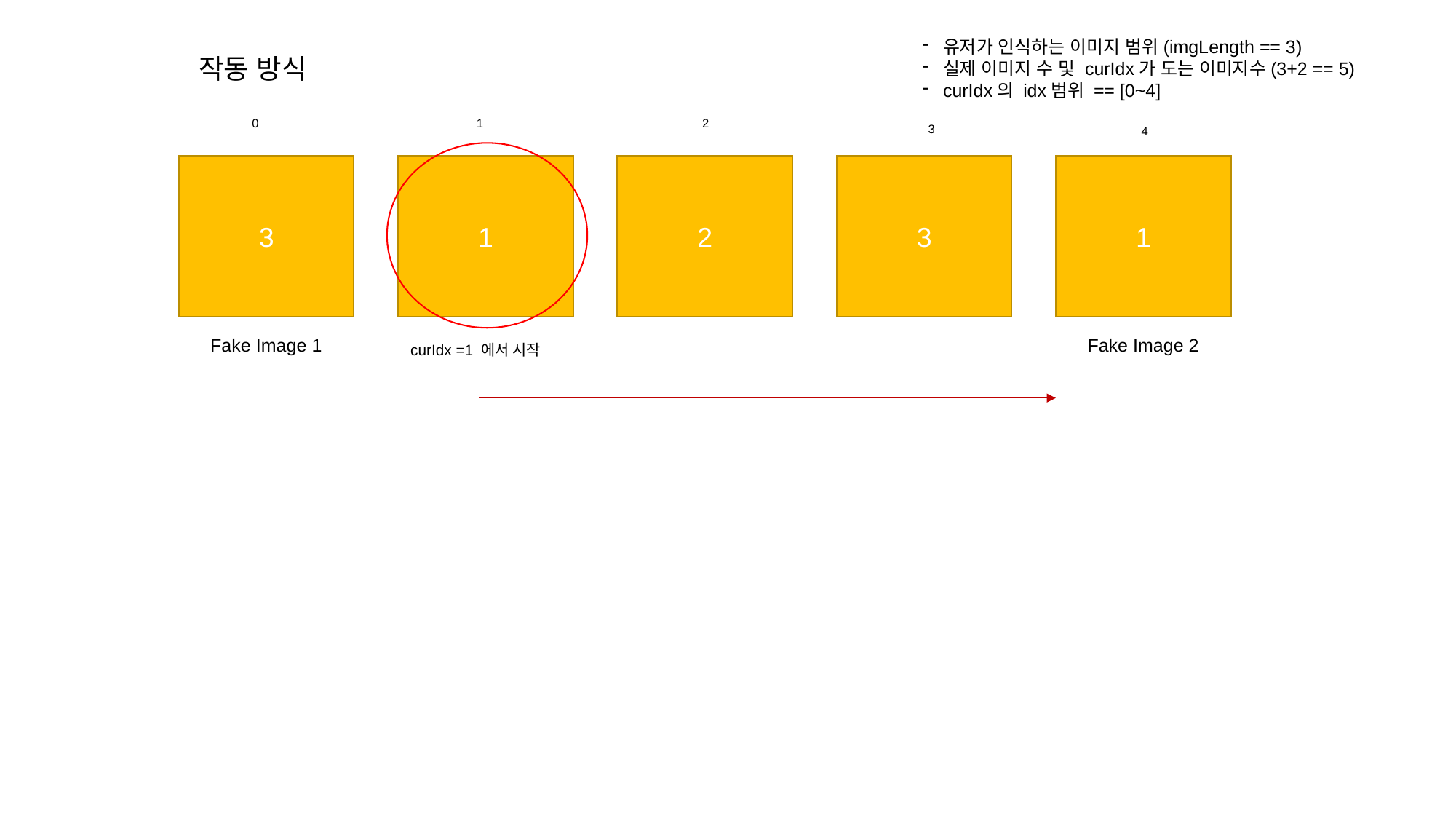

유저가 인식하는 이미지 범위(imgLength == 3)
실제 이미지 수 및 curIdx가 도는 이미지수(3+2 == 5)
curIdx의 idx범위 == [0~4]

작동 방식
1
2
0
3
4

1
3
3
2
1
Fake Image 1
Fake Image 2
curIdx =1 에서 시작